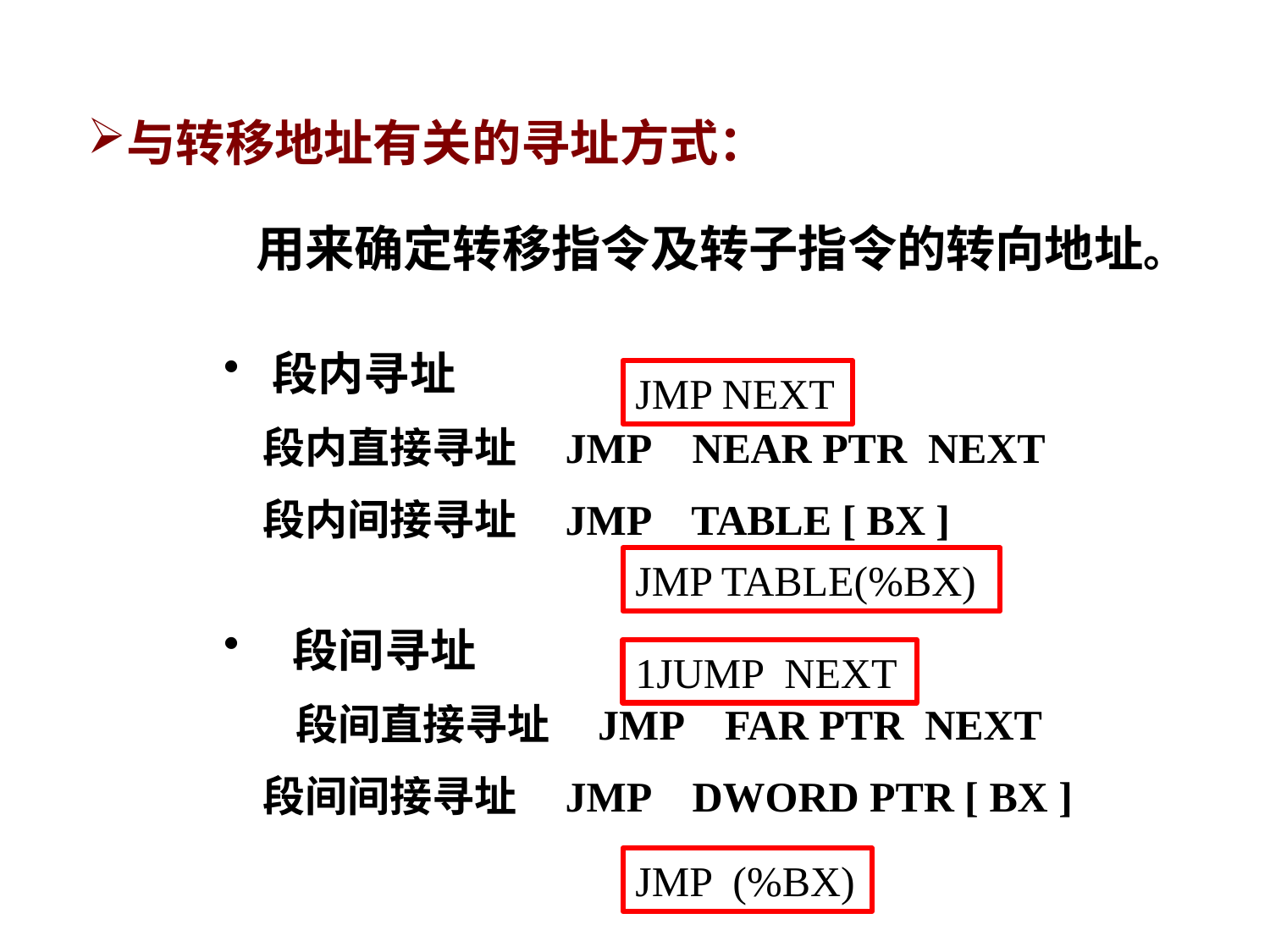

与转移地址有关的寻址方式：
用来确定转移指令及转子指令的转向地址。
  段内寻址
   段内直接寻址    JMP    NEAR PTR  NEXT
   段内间接寻址    JMP    TABLE [ BX ]

    段间寻址
       段间直接寻址    JMP    FAR PTR  NEXT
   段间间接寻址    JMP    DWORD PTR [ BX ]
JMP NEXT
JMP TABLE(%BX)
1JUMP  NEXT
JMP  (%BX)